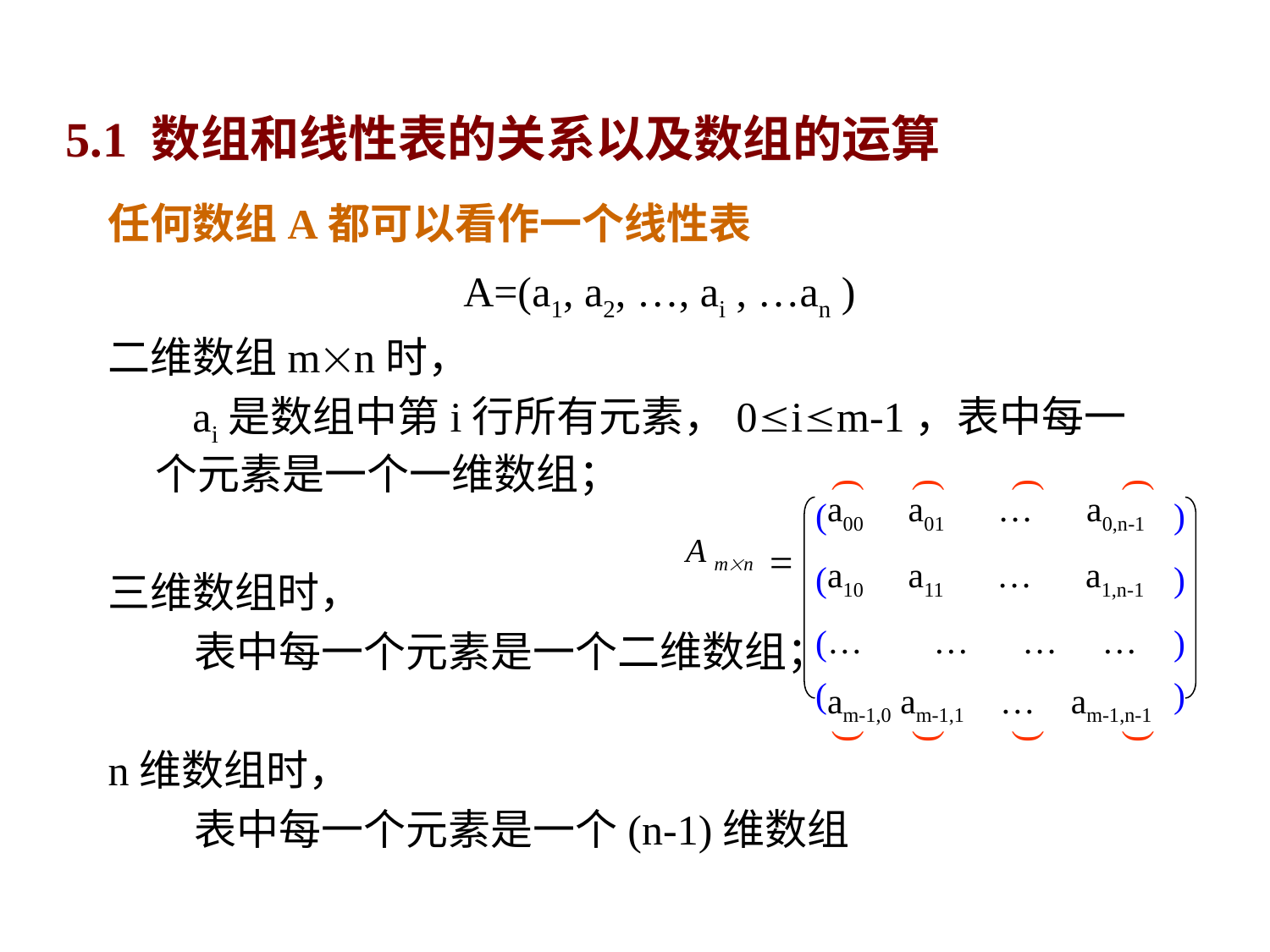

# 5.1 数组和线性表的关系以及数组的运算
任何数组A都可以看作一个线性表
    A=(a1, a2, …, ai , …an )
二维数组m×n时，
        ai是数组中第i行所有元素，0≤i≤m-1，表中每一个元素是一个一维数组；

三维数组时，
        表中每一个元素是一个二维数组；

n维数组时，
        表中每一个元素是一个(n-1)维数组
a00     a01      …      a0,n-1
a10     a11      …      a1,n-1
…        …      …     …
am-1,0 am-1,1    …    am-1,n-1

A m×n
=
(                                       )
(                                       )
(                                       )
(                                       )
(                           )
(                           )
(                           )
(                           )